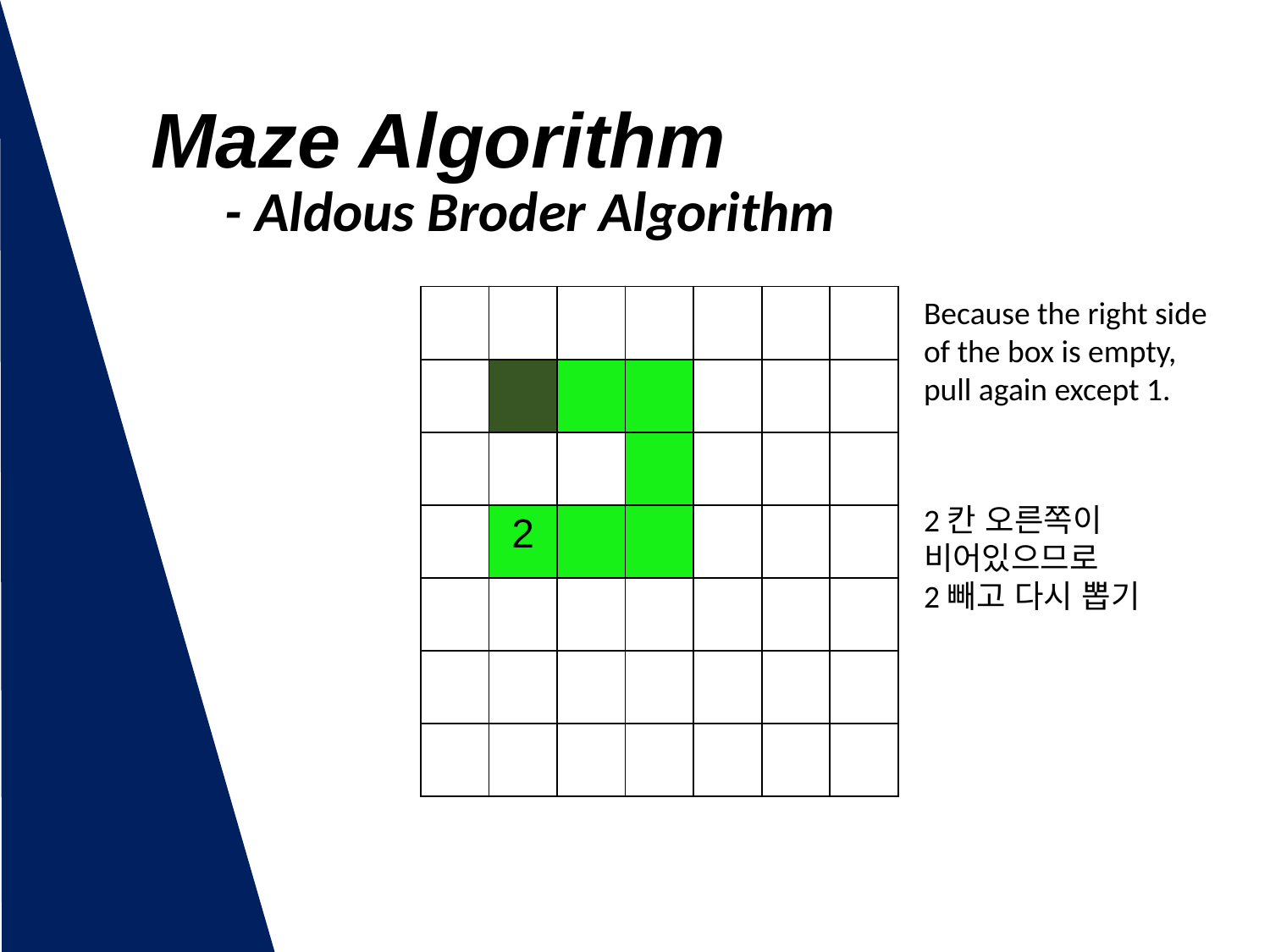

# Maze Algorithm
- Aldous Broder Algorithm

|  |  |  |  |  |  |  |
| --- | --- | --- | --- | --- | --- | --- |
|  |  |  |  |  |  |  |
|  |  |  |  |  |  |  |
|  | 2 |  |  |  |  |  |
|  |  |  |  |  |  |  |
|  |  |  |  |  |  |  |
|  |  |  |  |  |  |  |
Because the right side of the box is empty, pull again except 1.
2칸 오른쪽이
비어있으므로
2빼고 다시 뽑기